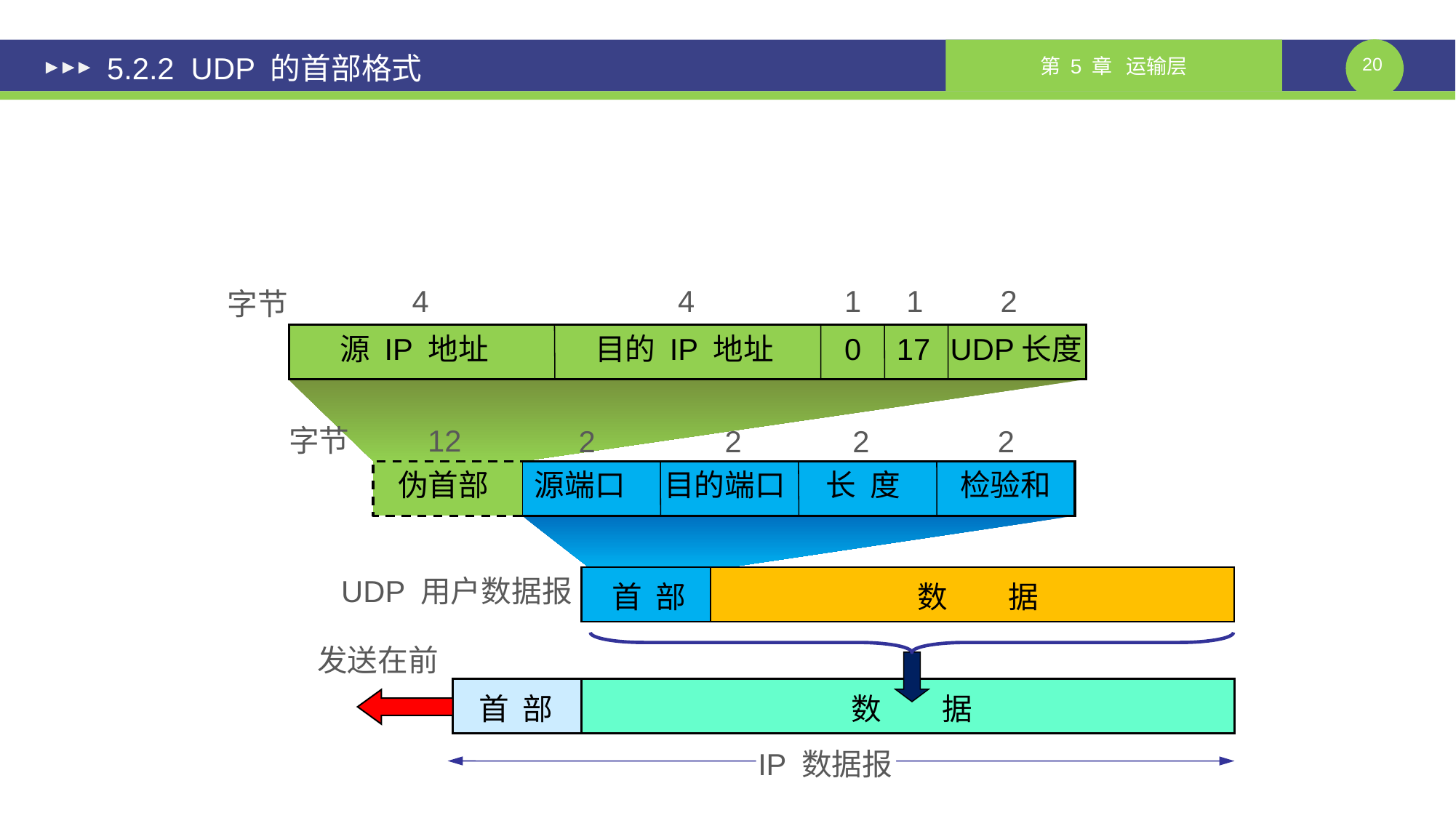

# 5.2.2  UDP 的首部格式
4
1
4
1
2
字节

0
源 IP 地址
目的 IP 地址
17
UDP长度

字节
12
2
2
2
2
长  度
伪首部
源端口
目的端口
检验和

UDP 用户数据报
首  部
数         据
发送在前

首  部
数         据

IP 数据报

课件制作人：谢钧  谢希仁